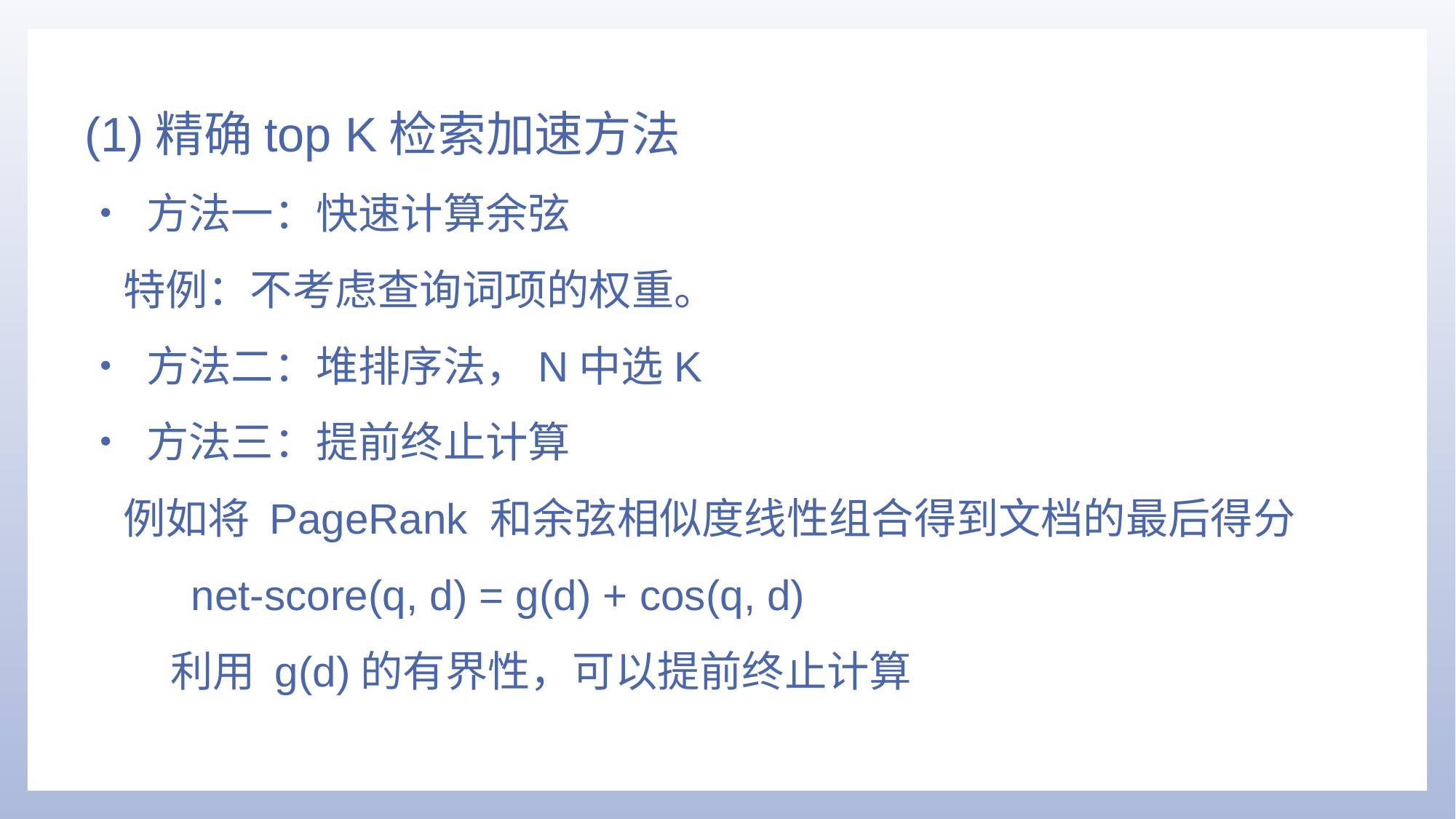

(1)精确top K检索加速方法
• 方法一：快速计算余弦
   特例：不考虑查询词项的权重。
• 方法二：堆排序法，N中选K
• 方法三：提前终止计算
   例如将 PageRank 和余弦相似度线性组合得到文档的最后得分
         net-score(q, d) = g(d) + cos(q, d)
        利用 g(d)的有界性，可以提前终止计算